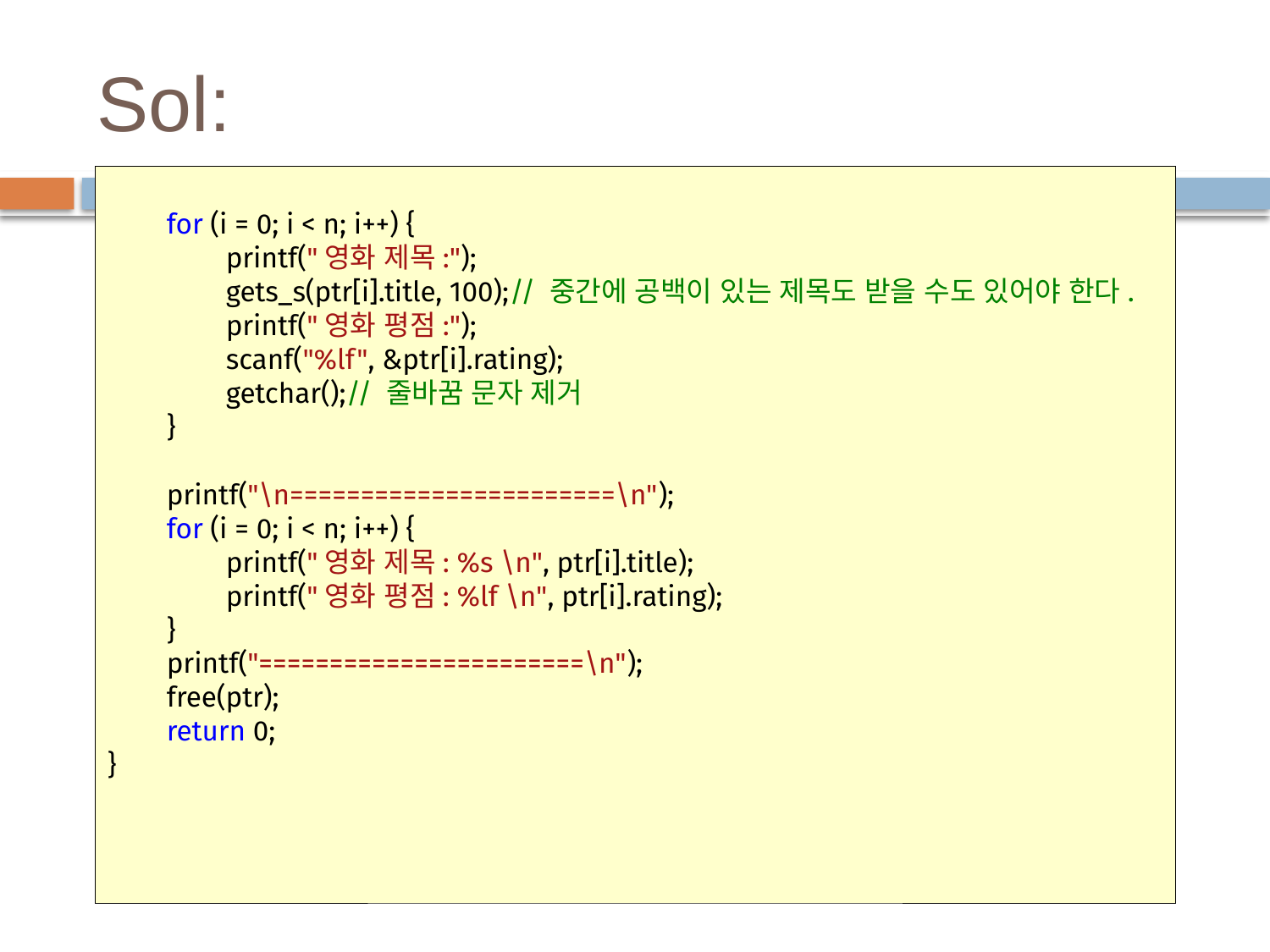

# Sol:

        for (i = 0; i < n; i++) {
                printf("영화 제목:");
                gets_s(ptr[i].title, 100);// 중간에 공백이 있는 제목도 받을 수도 있어야 한다.
                printf("영화 평점:");
                scanf("%lf", &ptr[i].rating);
                getchar();// 줄바꿈 문자 제거
        }

        printf("\n=======================\n");
        for (i = 0; i < n; i++) {
                printf("영화 제목: %s \n", ptr[i].title);
                printf("영화 평점: %lf \n", ptr[i].rating);
        }
        printf("=======================\n");
        free(ptr);
        return 0;
}